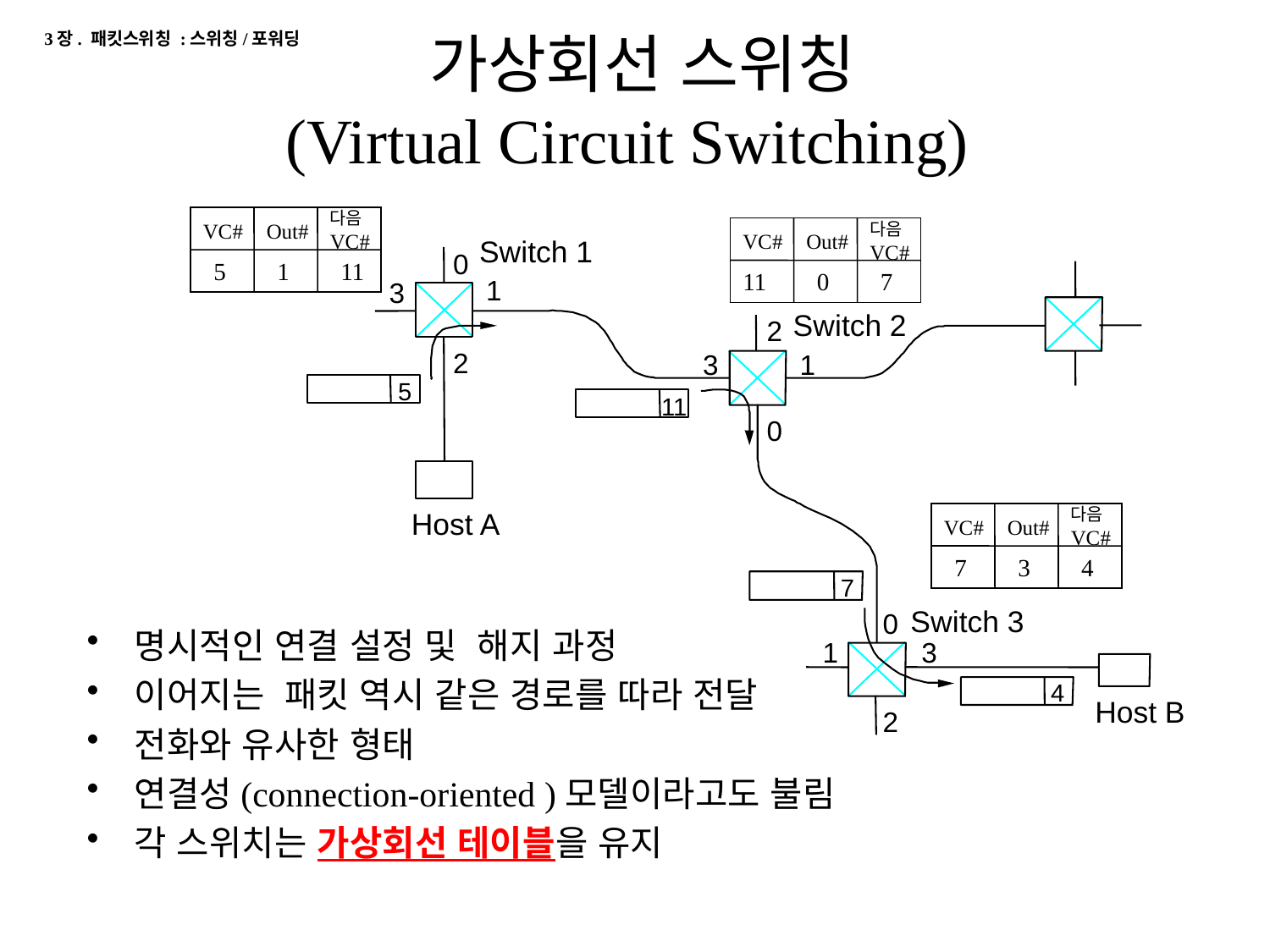

3장. 패킷스위칭 :스위칭/포워딩
# 가상회선 스위칭 (Virtual Circuit Switching)
다음VC#

VC#
Out#

5
1
11
다음VC#

VC#
Out#

11
0
7

명시적인 연결 설정 및  해지 과정
이어지는  패킷 역시 같은 경로를 따라 전달
전화와 유사한 형태
연결성(connection-oriented )모델이라고도 불림
각 스위치는 가상회선 테이블을 유지
Switch 1
0

1
3

Switch 2

2

2
3
1

5

11

0

다음VC#

VC#
Out#

7
3
4
Host A

7
Switch 3
0

1
3

4
Host B

2